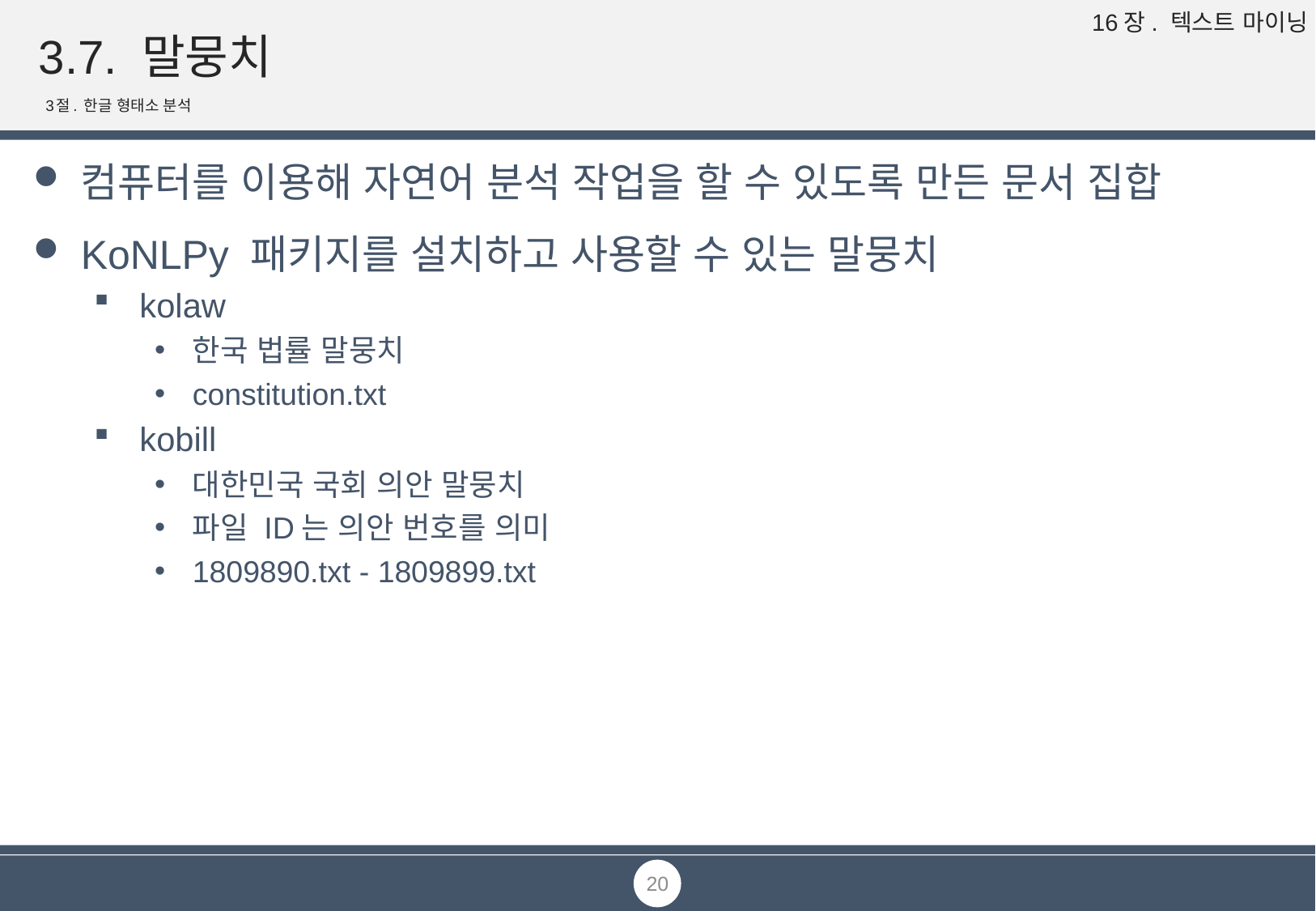

# 3.7. 말뭉치
3절. 한글 형태소 분석
컴퓨터를 이용해 자연어 분석 작업을 할 수 있도록 만든 문서 집합
KoNLPy 패키지를 설치하고 사용할 수 있는 말뭉치
kolaw
한국 법률 말뭉치
constitution.txt
kobill
대한민국 국회 의안 말뭉치
파일 ID는 의안 번호를 의미
1809890.txt - 1809899.txt

20